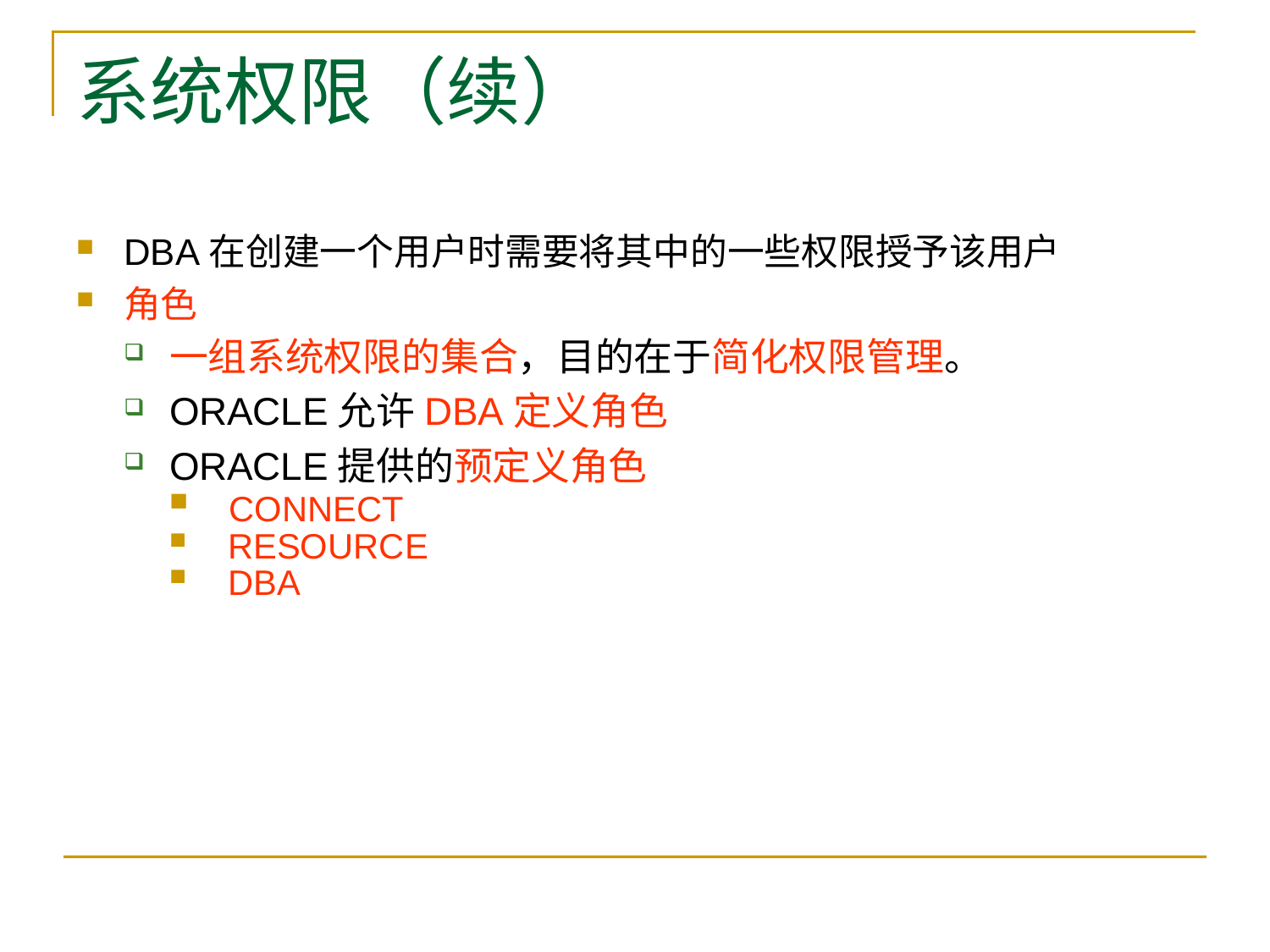

# 系统权限（续）
DBA在创建一个用户时需要将其中的一些权限授予该用户
角色
一组系统权限的集合，目的在于简化权限管理。
ORACLE允许DBA定义角色
ORACLE提供的预定义角色
 CONNECT
 RESOURCE
 DBA